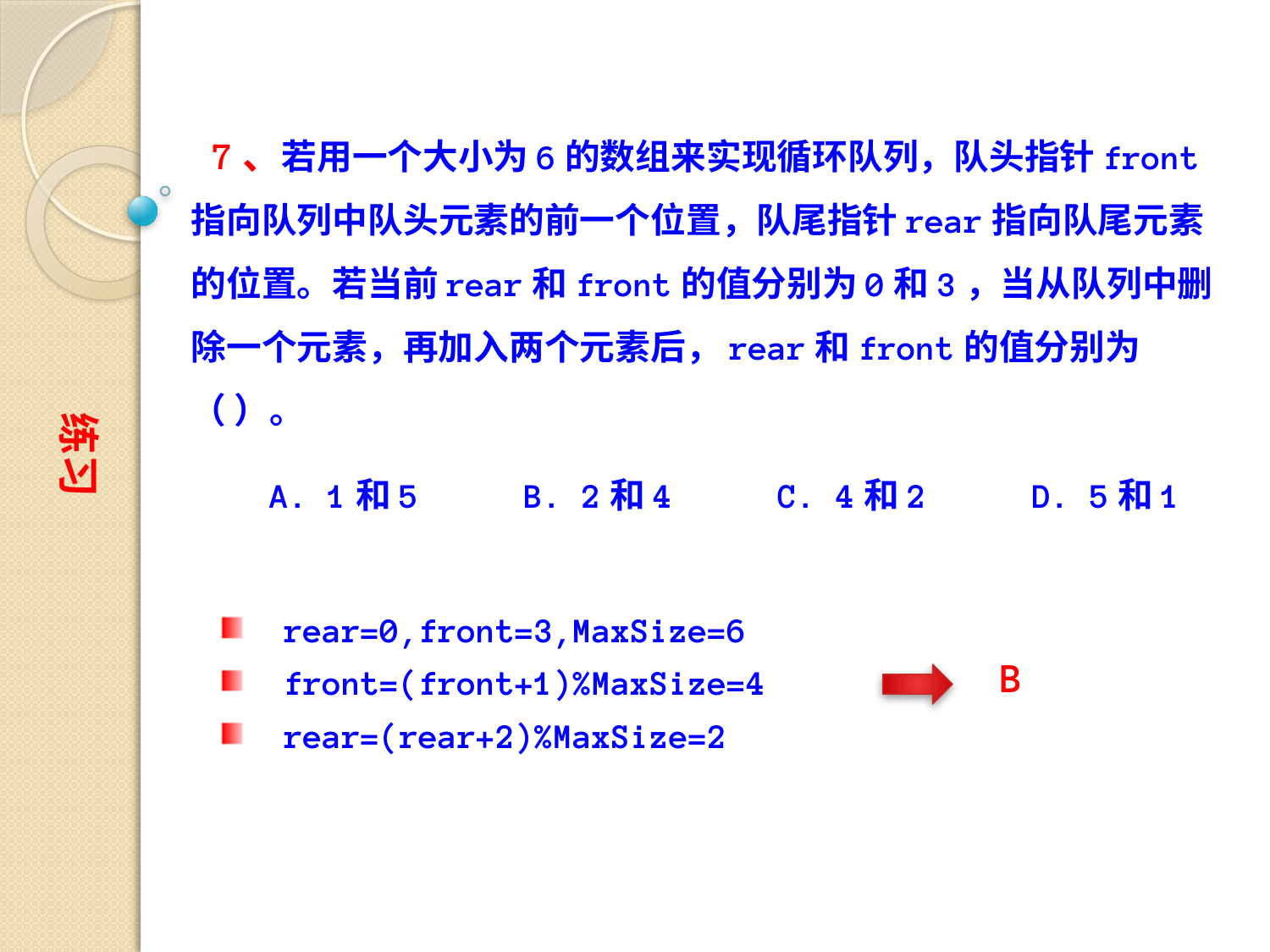

7、若用一个大小为6的数组来实现循环队列，队头指针front指向队列中队头元素的前一个位置，队尾指针rear指向队尾元素的位置。若当前rear和front的值分别为0和3，当从队列中删除一个元素，再加入两个元素后，rear和front的值分别为（ ）。
　　A. 1和5	　　B. 2和4	　　C. 4和2	　　D. 5和1
练习
rear=0,front=3,MaxSize=6
front=(front+1)%MaxSize=4
rear=(rear+2)%MaxSize=2
B